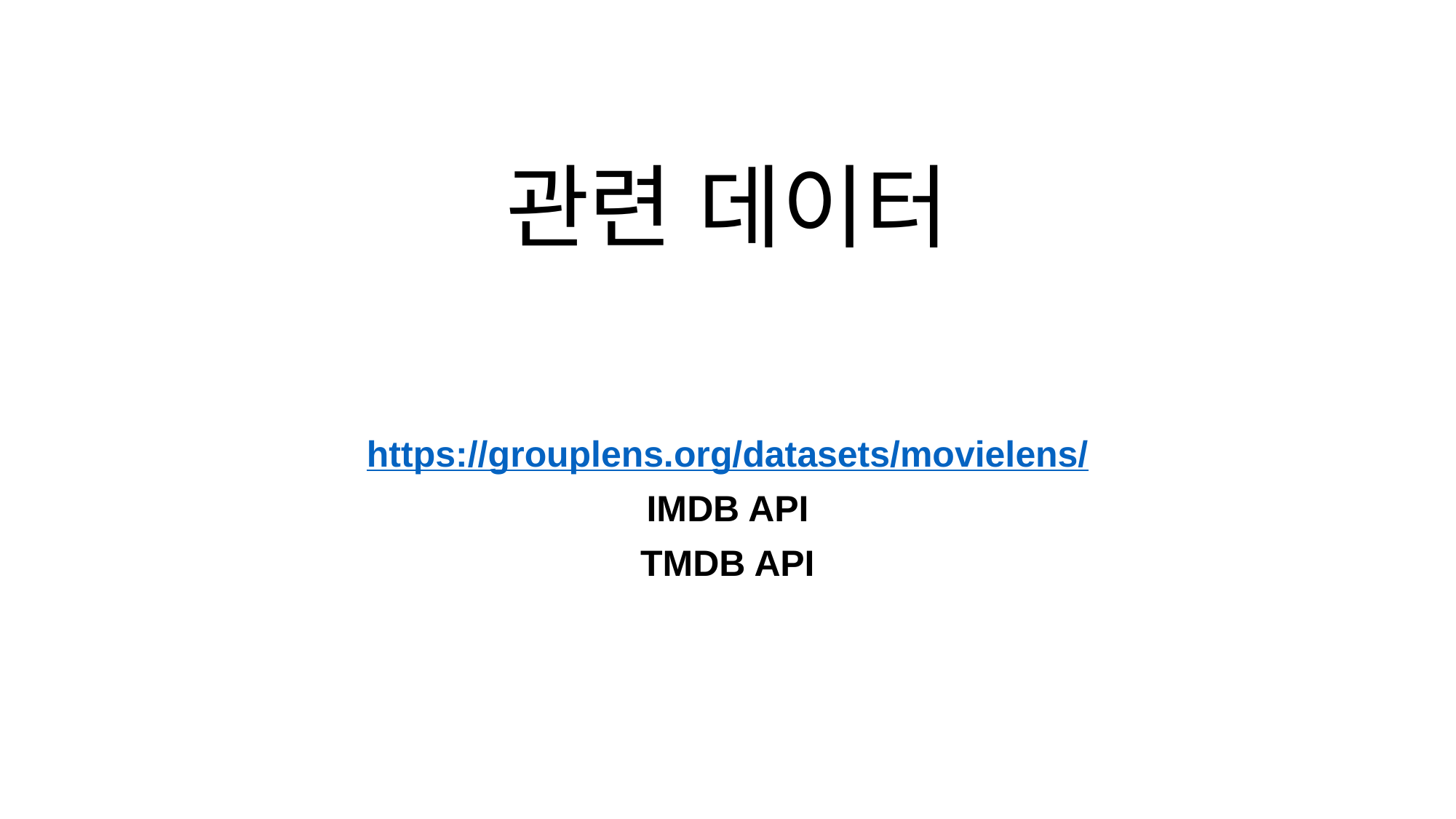

# 관련 데이터
https://grouplens.org/datasets/movielens/
IMDB API
TMDB API